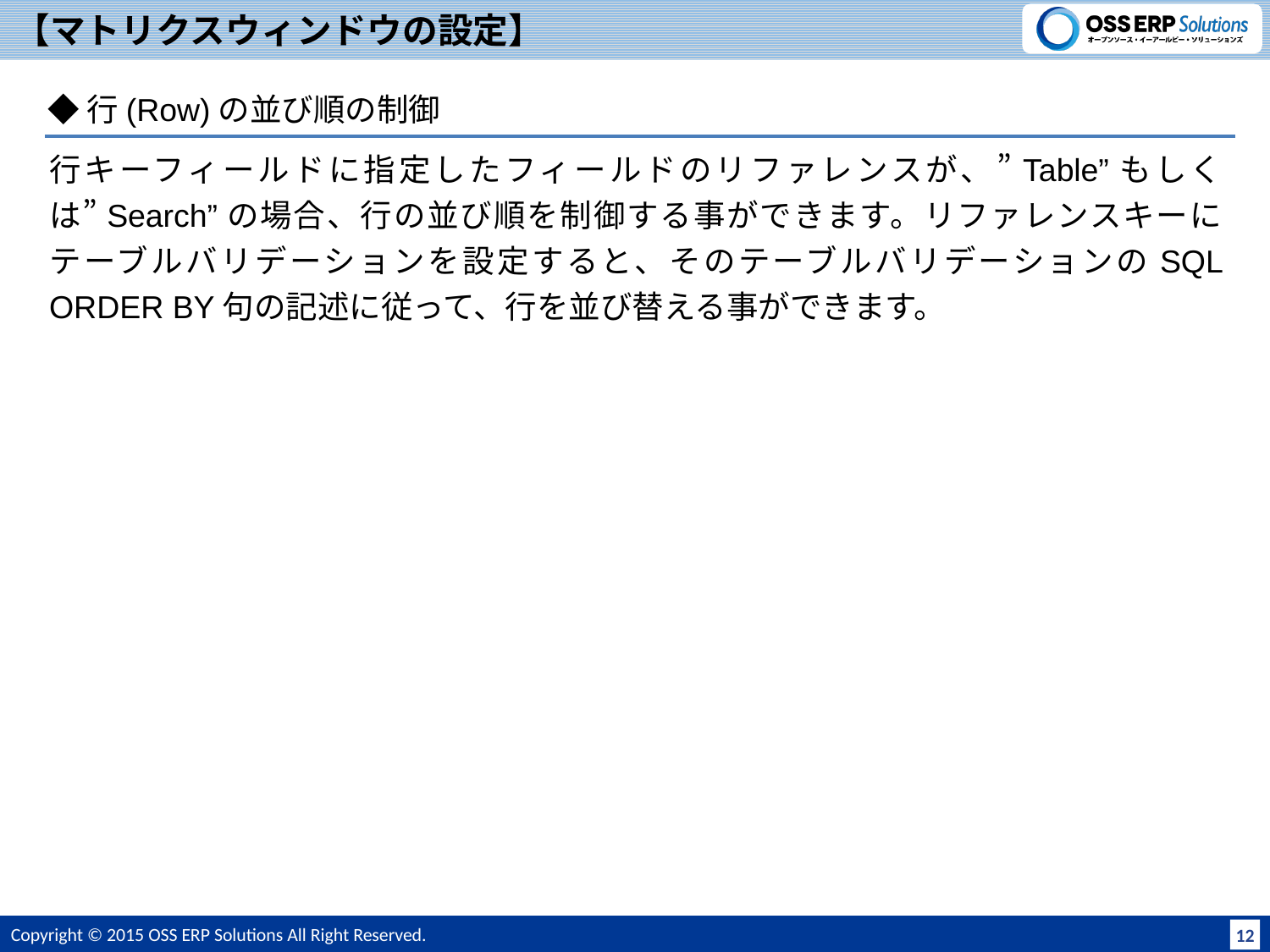

# 【マトリクスウィンドウの設定】
◆行(Row)の並び順の制御
行キーフィールドに指定したフィールドのリファレンスが、”Table”もしくは”Search”の場合、行の並び順を制御する事ができます。リファレンスキーにテーブルバリデーションを設定すると、そのテーブルバリデーションのSQL ORDER BY句の記述に従って、行を並び替える事ができます。